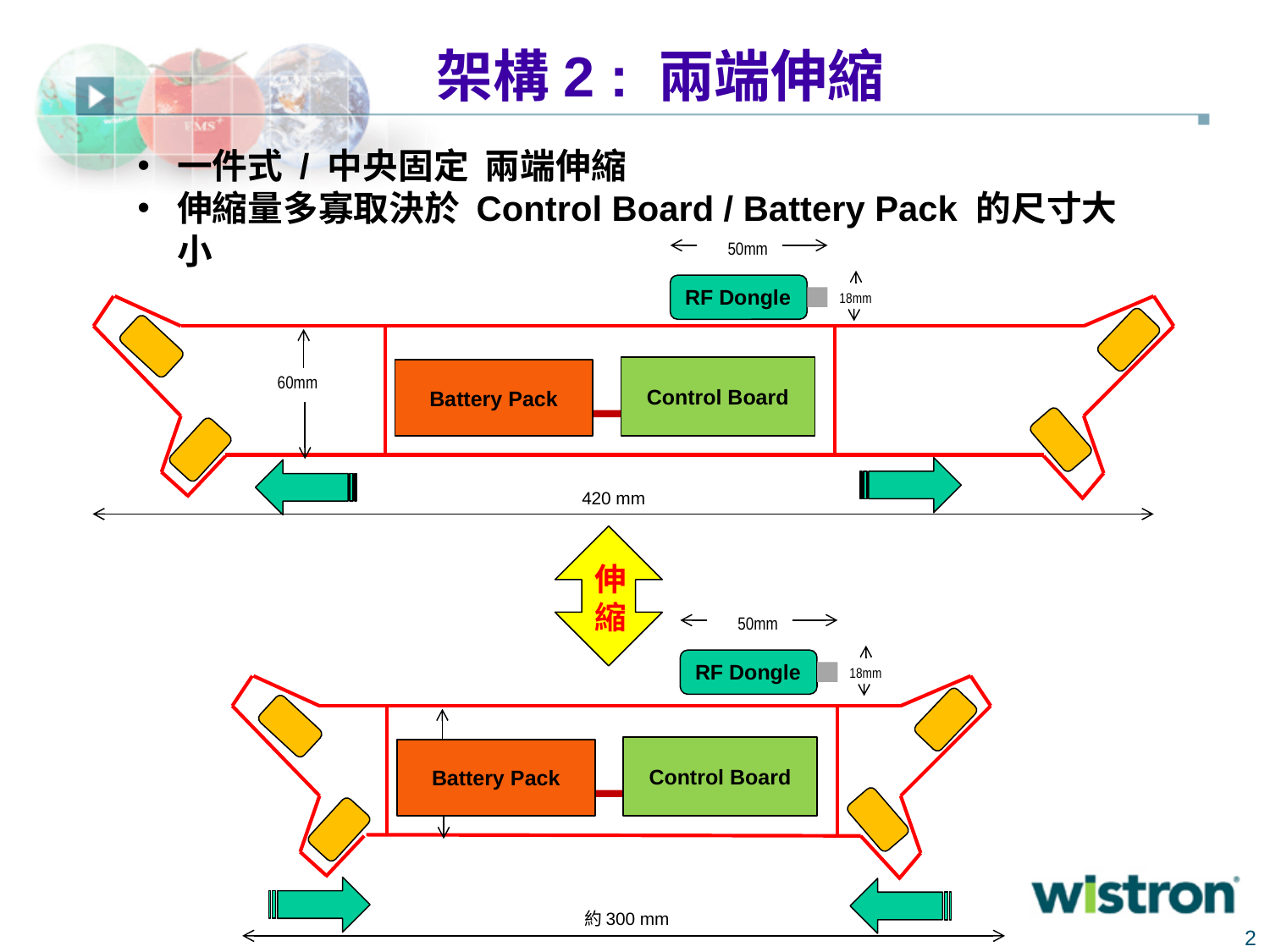

架構2 : 兩端伸縮
一件式 / 中央固定  兩端伸縮
伸縮量多寡取決於 Control Board / Battery Pack 的尺寸大小
50mm
RF Dongle

18mm

Control Board
Battery Pack
60mm

420 mm
伸
縮

50mm
RF Dongle

18mm

Control Board
Battery Pack
60mm

約300 mm